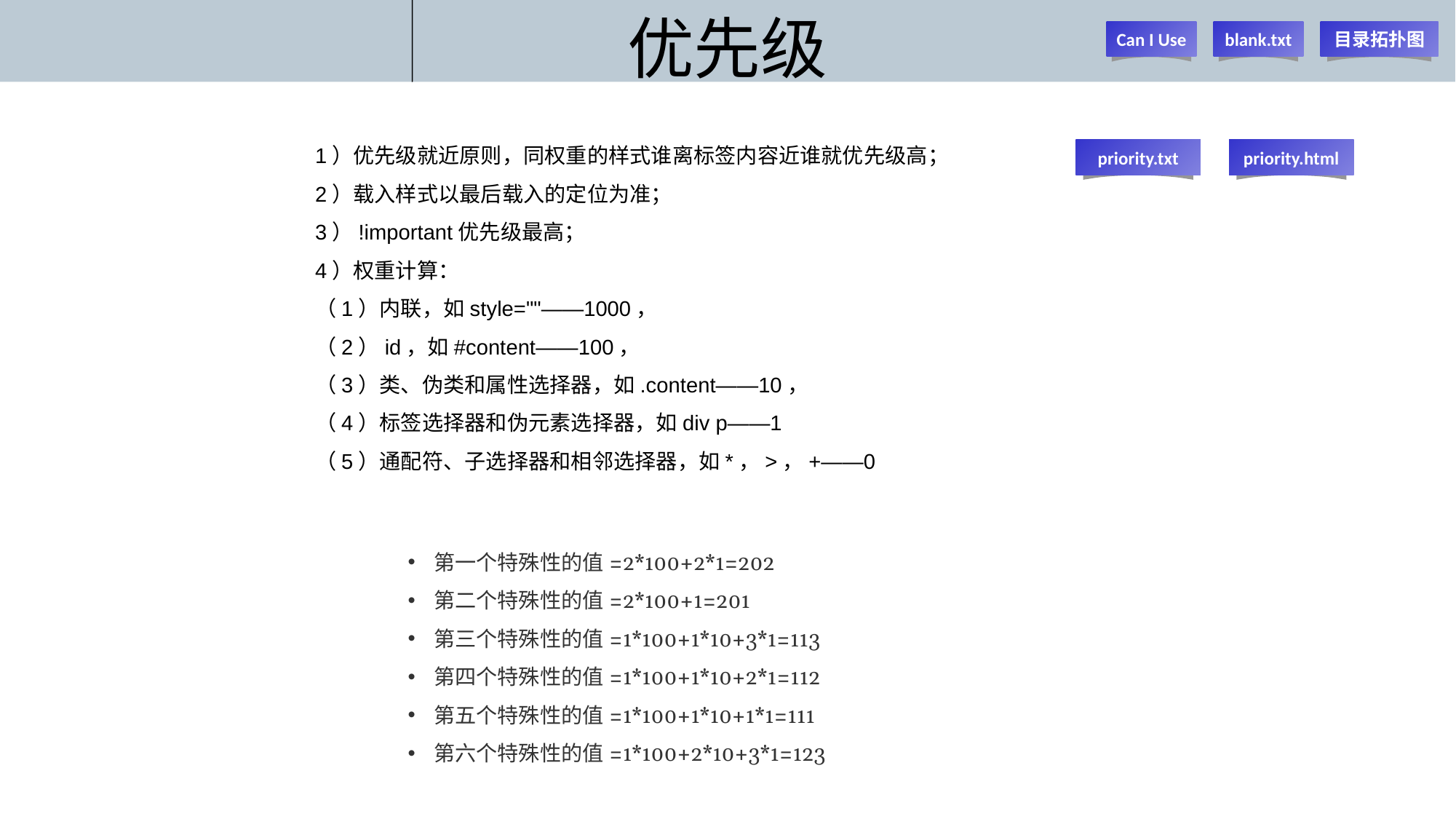

# 优先级
Can I Use

blank.txt

目录拓扑图

1）优先级就近原则，同权重的样式谁离标签内容近谁就优先级高；
2）载入样式以最后载入的定位为准；
3）!important优先级最高；
4）权重计算：
（1）内联，如style=""——1000，
（2）id，如#content——100，
（3）类、伪类和属性选择器，如.content——10，
（4）标签选择器和伪元素选择器，如div p——1
（5）通配符、子选择器和相邻选择器，如*，>，+——0
priority.txt

priority.html

第一个特殊性的值=2*100+2*1=202
第二个特殊性的值=2*100+1=201
第三个特殊性的值=1*100+1*10+3*1=113
第四个特殊性的值=1*100+1*10+2*1=112
第五个特殊性的值=1*100+1*10+1*1=111
第六个特殊性的值=1*100+2*10+3*1=123